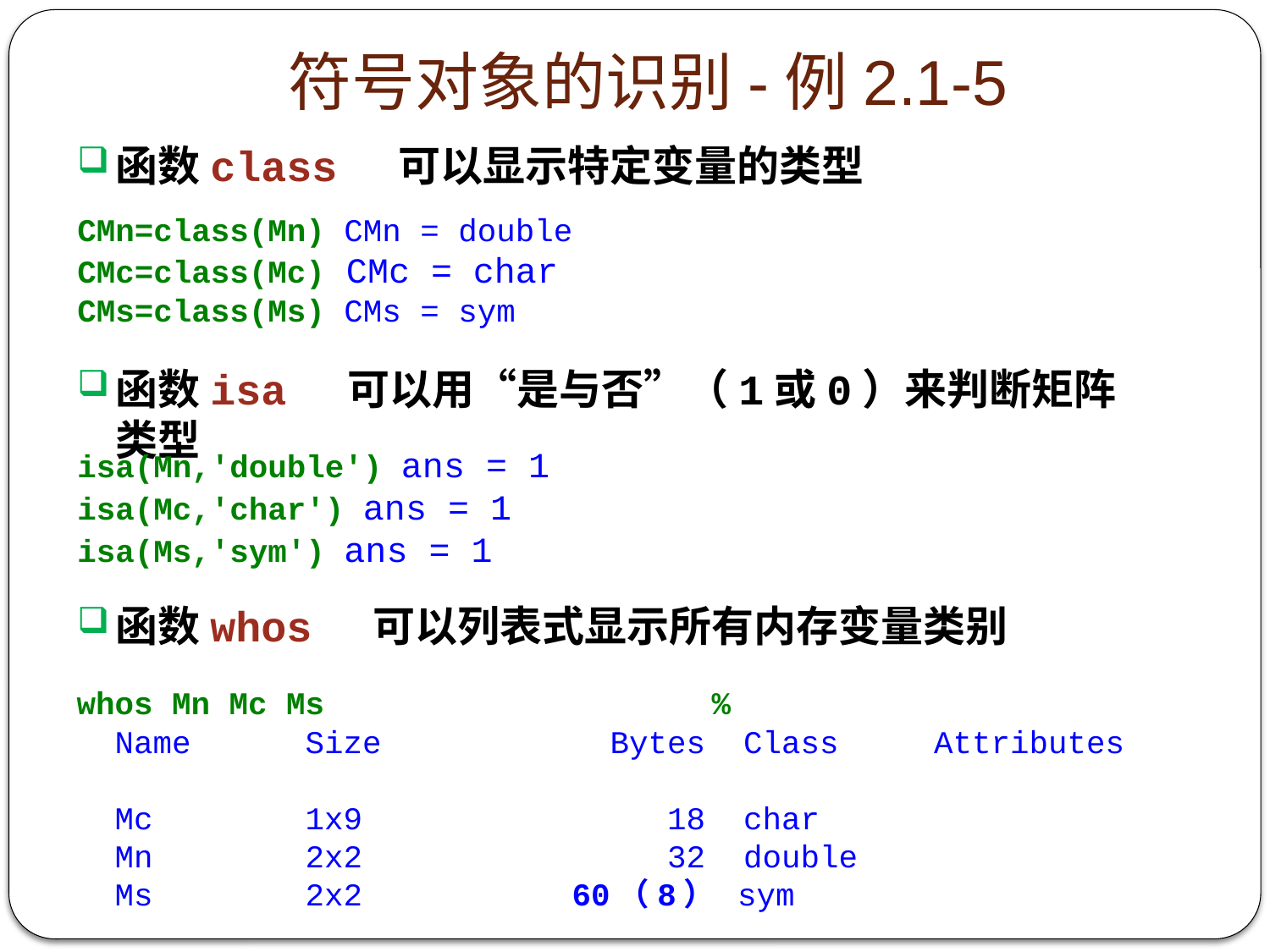

# 符号对象的识别-例2.1-5
函数class  可以显示特定变量的类型
CMn=class(Mn) CMn = double
CMc=class(Mc) CMc = char
CMs=class(Ms) CMs = sym
函数isa  可以用“是与否”（1或0）来判断矩阵类型
isa(Mn,'double') ans = 1
isa(Mc,'char') ans = 1
isa(Ms,'sym') ans = 1
函数whos  可以列表式显示所有内存变量类别
whos Mn Mc Ms				%
  Name      Size            Bytes  Class     Attributes

  Mc        1x9                18  char
  Mn        2x2                32  double
  Ms        2x2           60（8）  sym